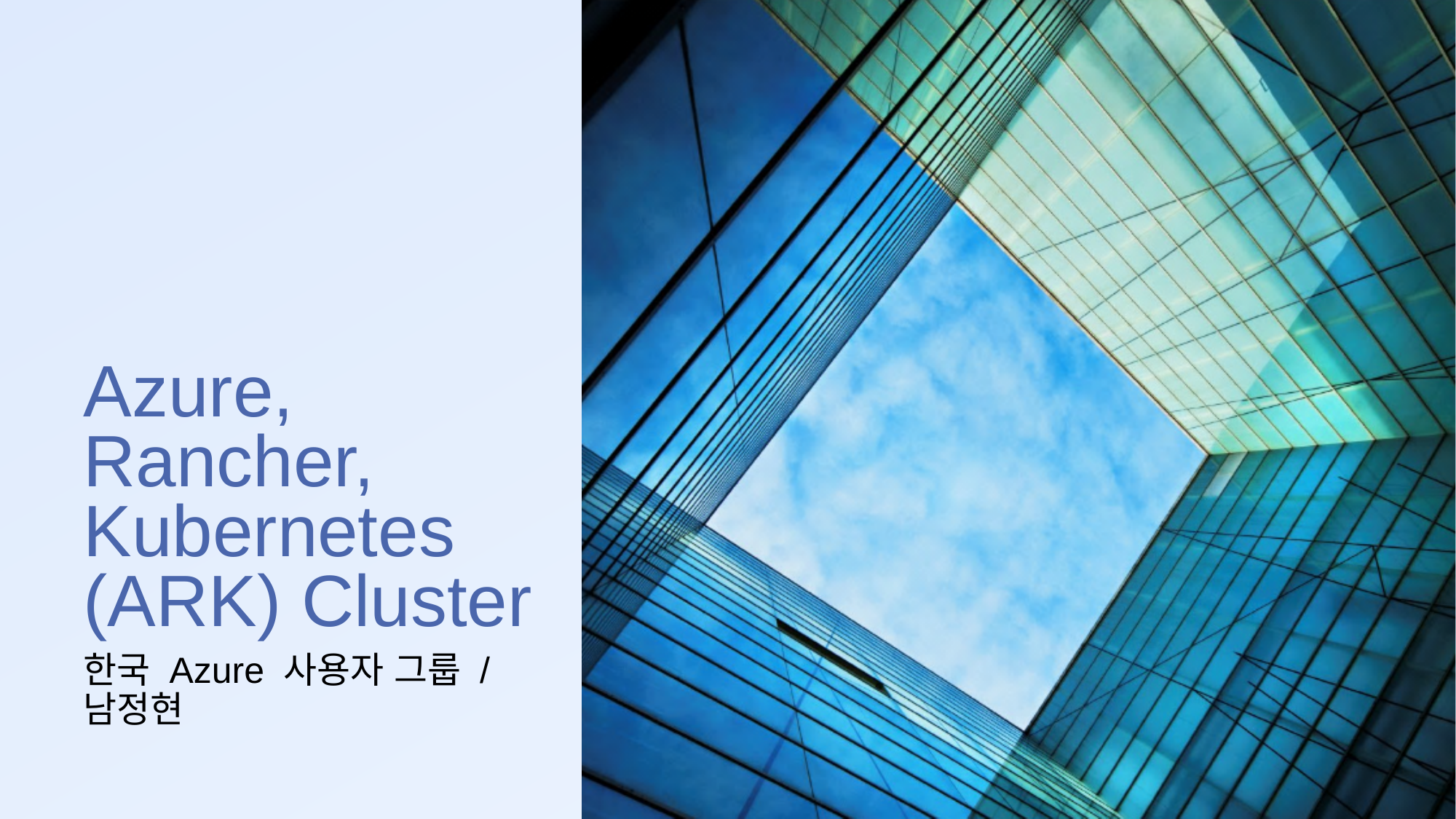

# Azure, Rancher, Kubernetes (ARK) Cluster
한국 Azure 사용자 그룹 / 남정현